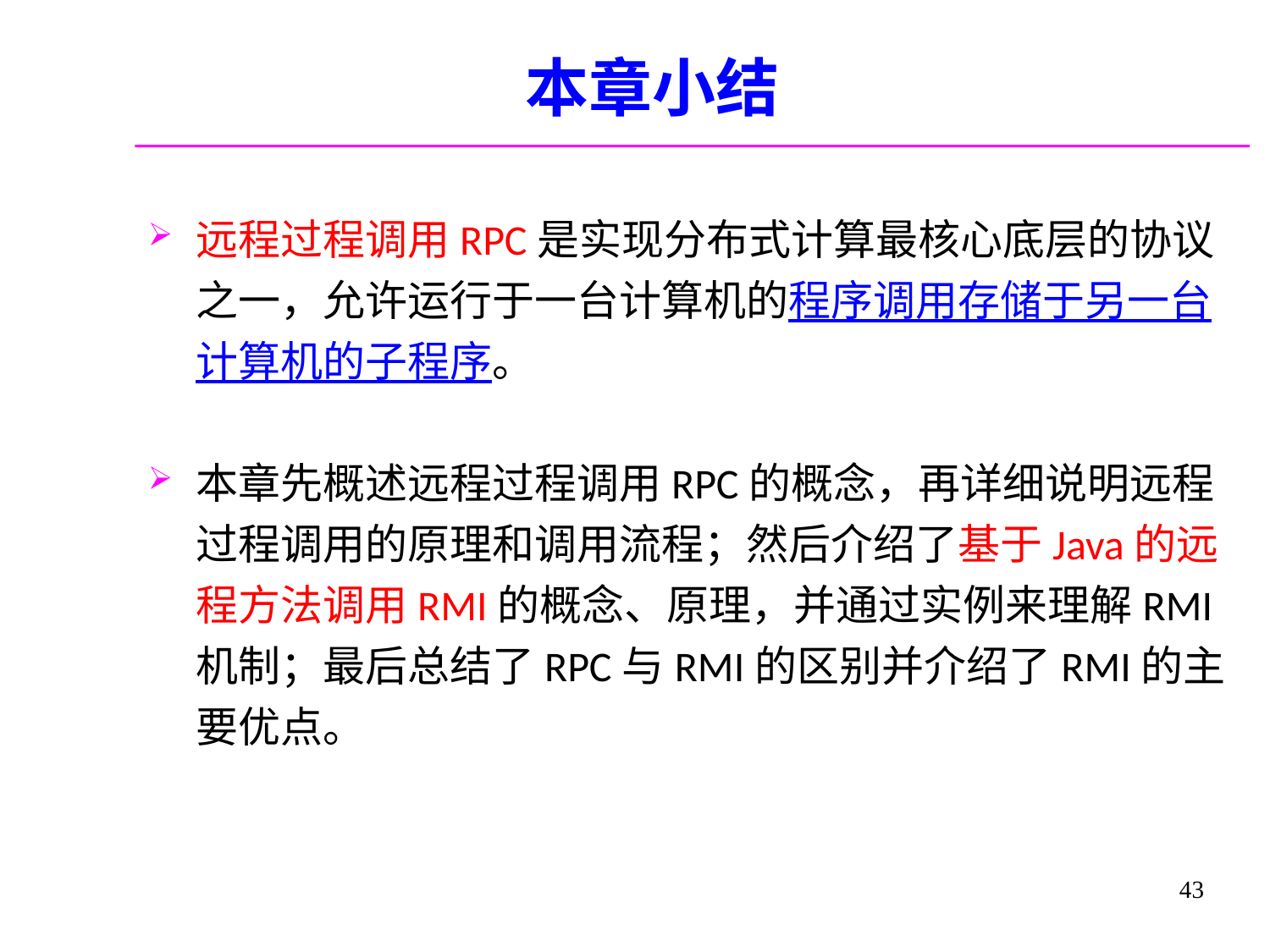

# 本章小结
远程过程调用RPC是实现分布式计算最核心底层的协议之一，允许运行于一台计算机的程序调用存储于另一台计算机的子程序。

本章先概述远程过程调用RPC的概念，再详细说明远程过程调用的原理和调用流程；然后介绍了基于Java的远程方法调用RMI的概念、原理，并通过实例来理解RMI机制；最后总结了RPC与RMI的区别并介绍了RMI的主要优点。
43